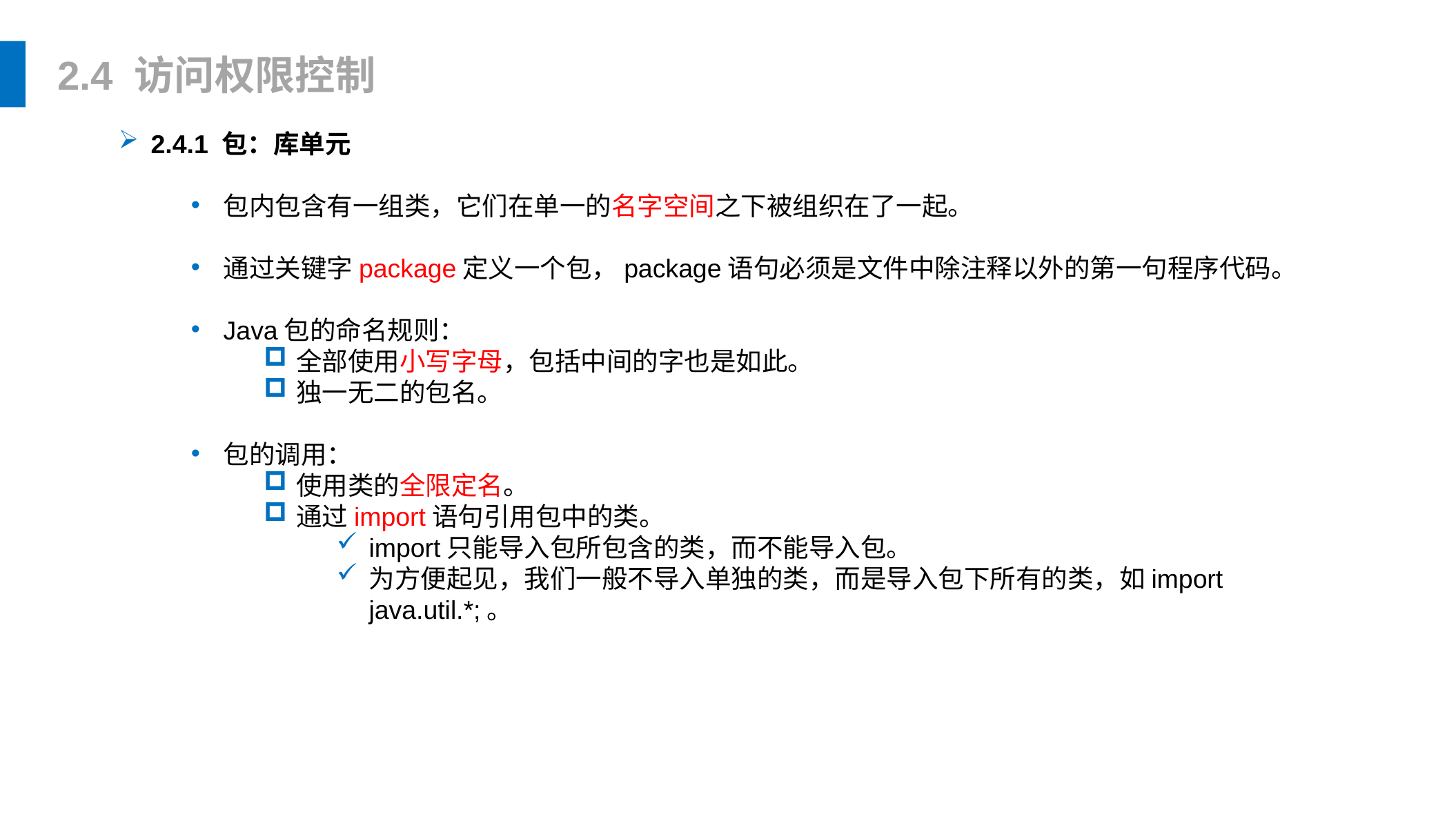

2.4 访问权限控制
2.4.1 包：库单元

包内包含有一组类，它们在单一的名字空间之下被组织在了一起。

通过关键字package定义一个包，package语句必须是文件中除注释以外的第一句程序代码。

Java包的命名规则：
全部使用小写字母，包括中间的字也是如此。
独一无二的包名。

包的调用：
使用类的全限定名。
通过import语句引用包中的类。
import只能导入包所包含的类，而不能导入包。
为方便起见，我们一般不导入单独的类，而是导入包下所有的类，如import java.util.*;。